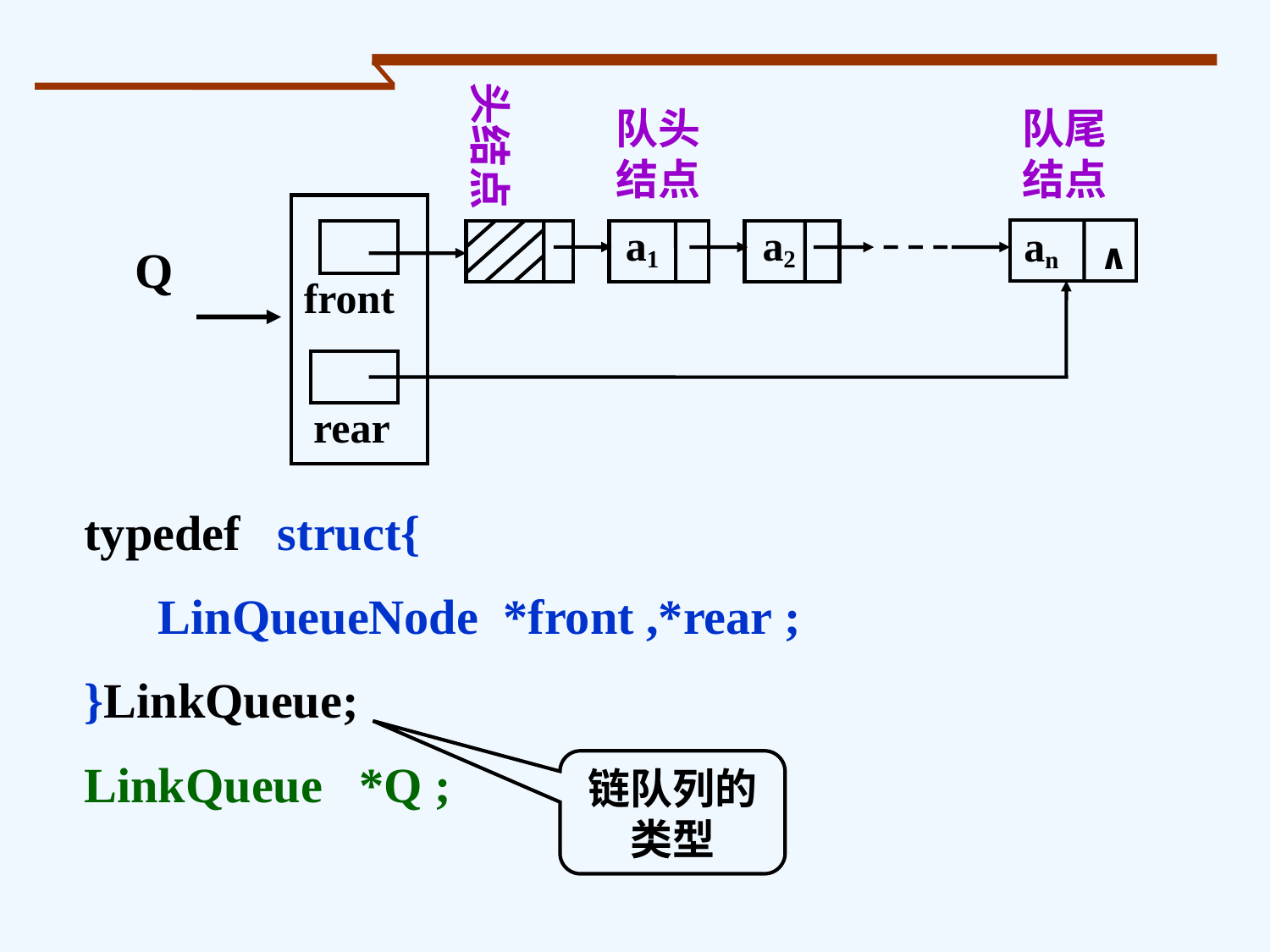

头结点
队头结点
队尾结点

a1

a2

an
∧

front

rear

Q

  typedef   struct{
        LinQueueNode  *front ,*rear ;
  }LinkQueue;
  LinkQueue   *Q ;
链队列的类型